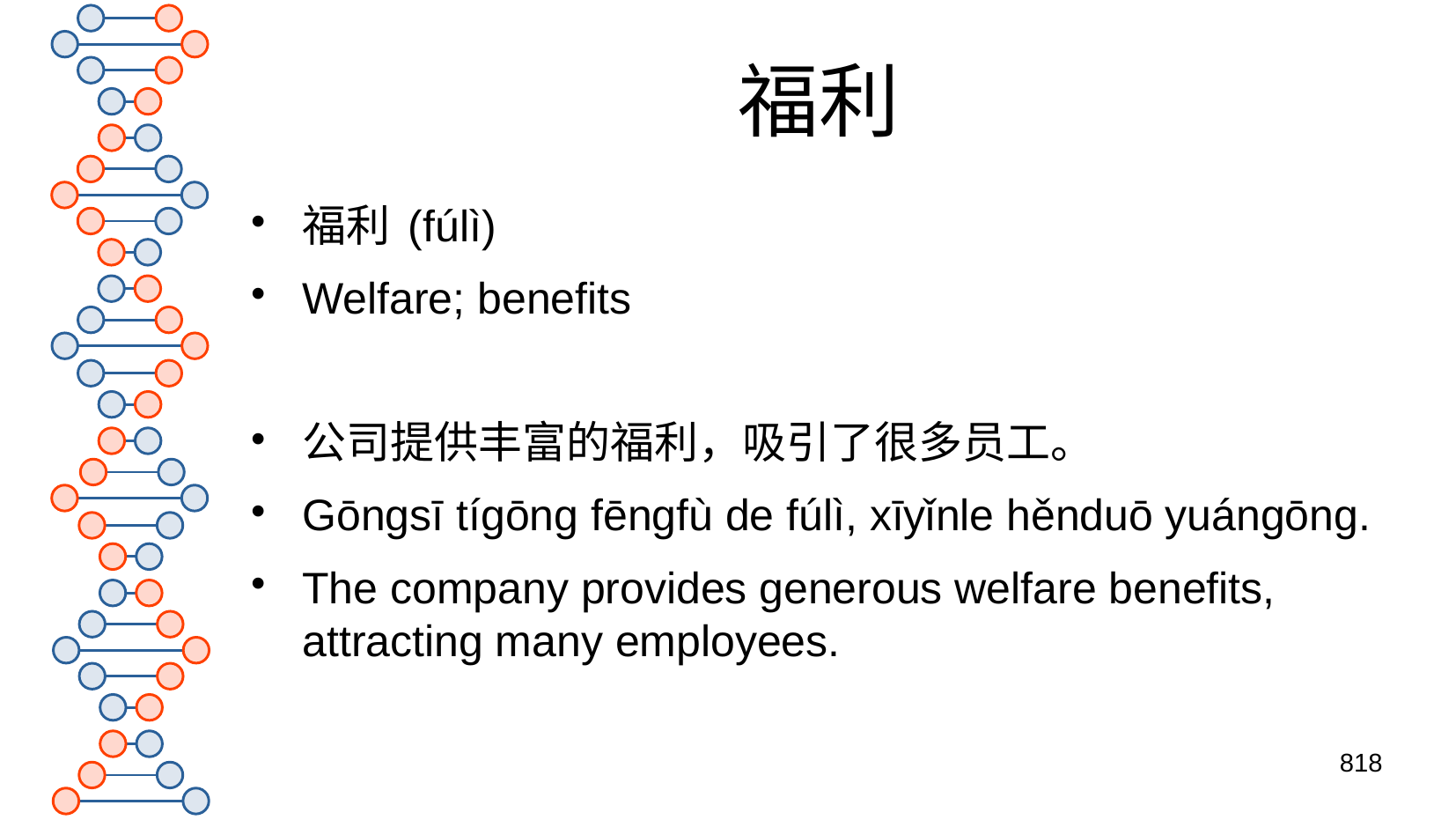

# 福利
福利 (fúlì)
Welfare; benefits

公司提供丰富的福利，吸引了很多员工。
Gōngsī tígōng fēngfù de fúlì, xīyǐnle hěnduō yuángōng.
The company provides generous welfare benefits, attracting many employees.

818